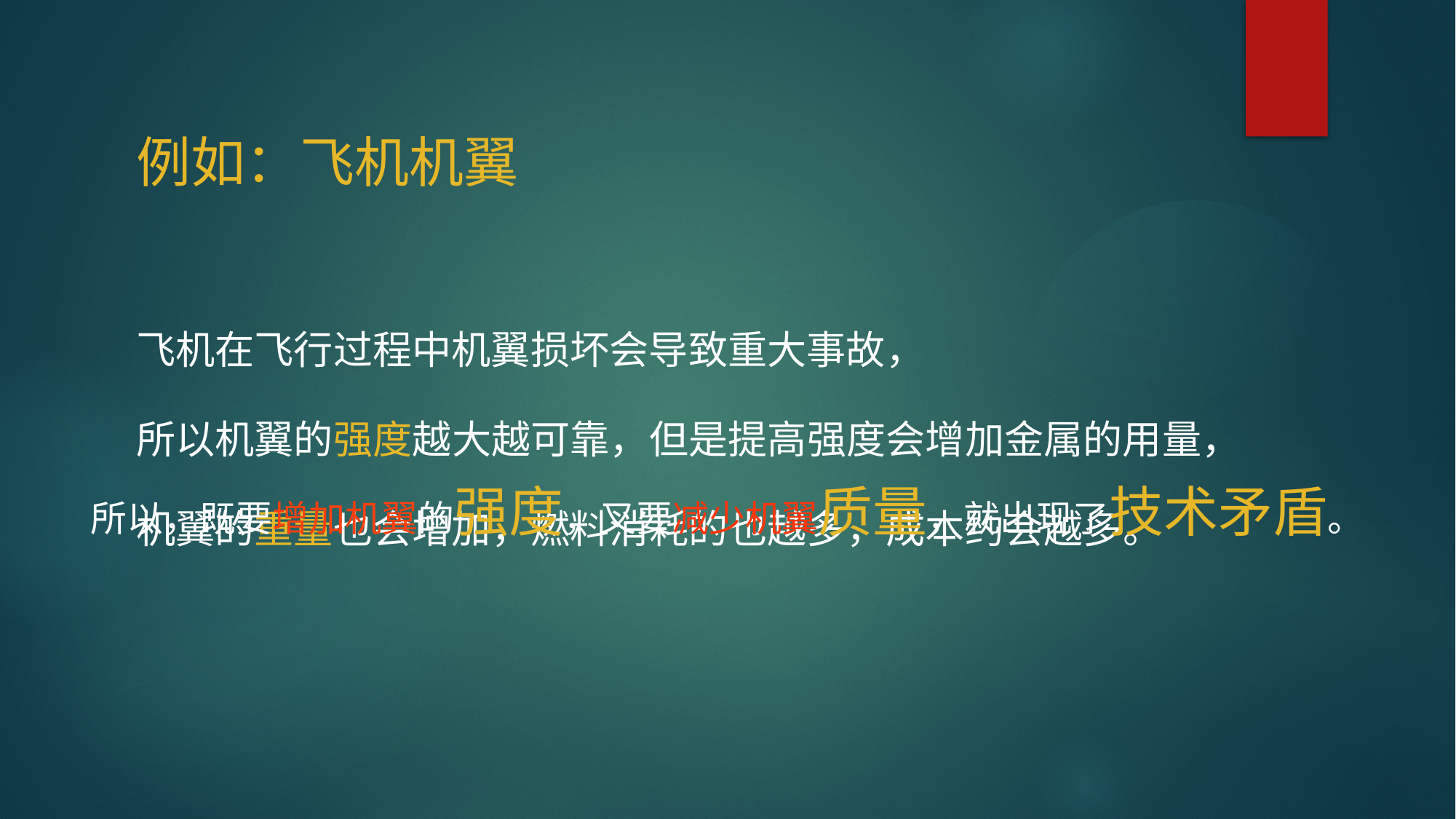

例如：飞机机翼

飞机在飞行过程中机翼损坏会导致重大事故，
所以机翼的强度越大越可靠，但是提高强度会增加金属的用量，
机翼的重量也会增加，燃料消耗的也越多，成本约会越多。
所以，既要增加机翼的强度，又要减少机翼质量，就出现了技术矛盾。